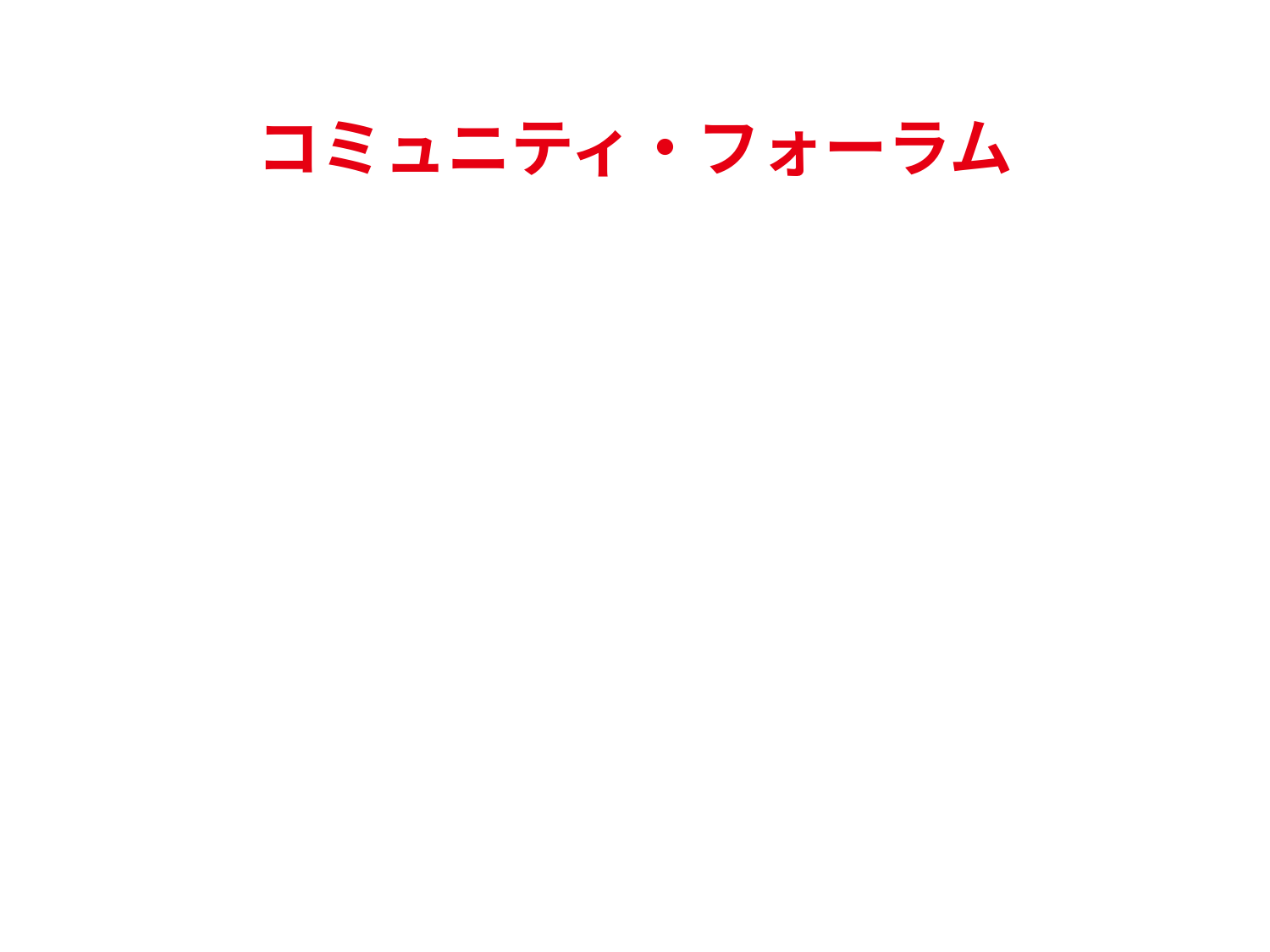

コミュニティ・フォーラム

オンラインの学びの道の駅
体験記録・Q&A・メンタル整備室